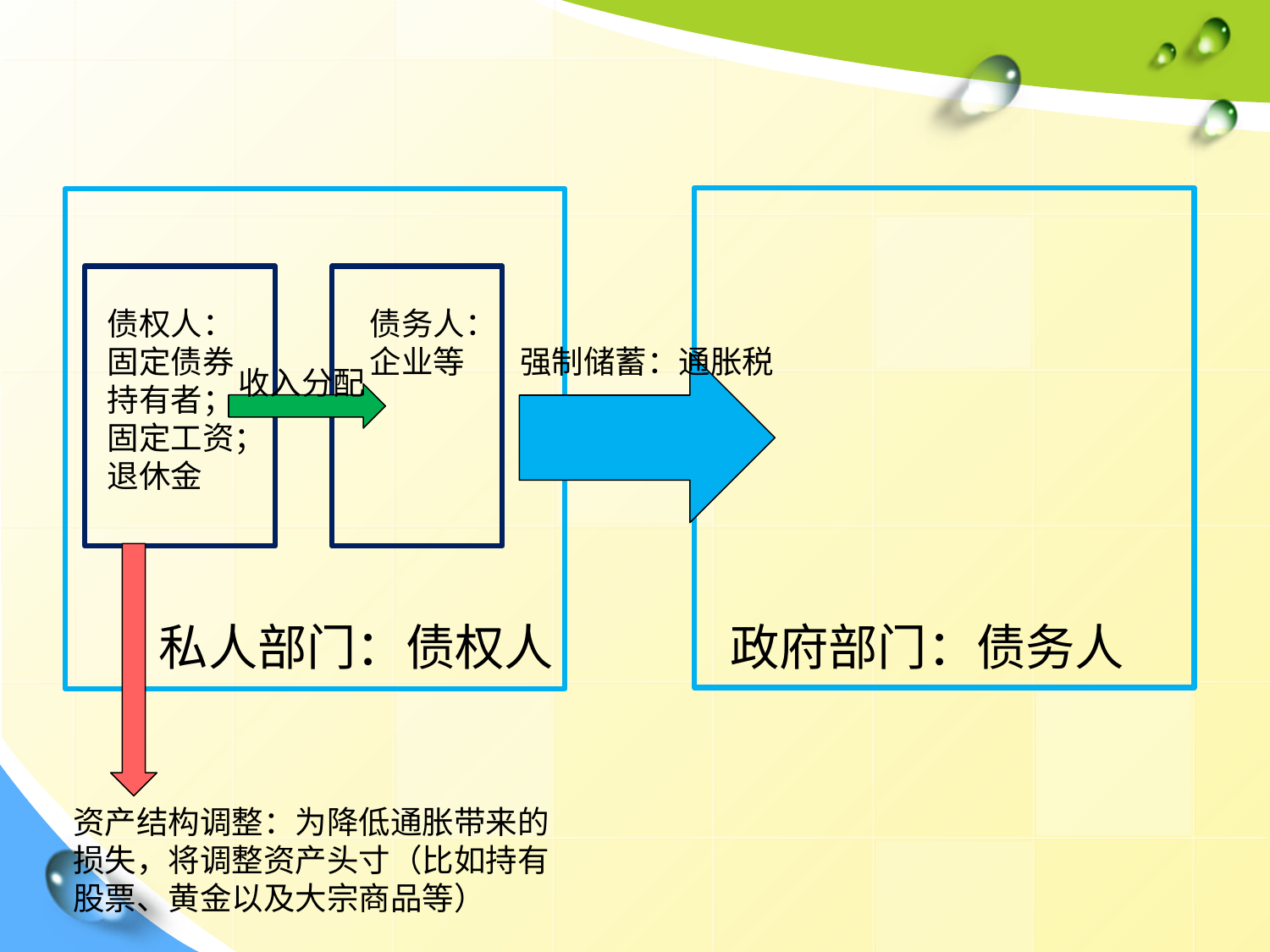

债权人：
固定债券持有者；固定工资；
退休金

债务人：
企业等
强制储蓄：通胀税

收入分配

私人部门：债权人
政府部门：债务人
资产结构调整：为降低通胀带来的损失，将调整资产头寸（比如持有股票、黄金以及大宗商品等）